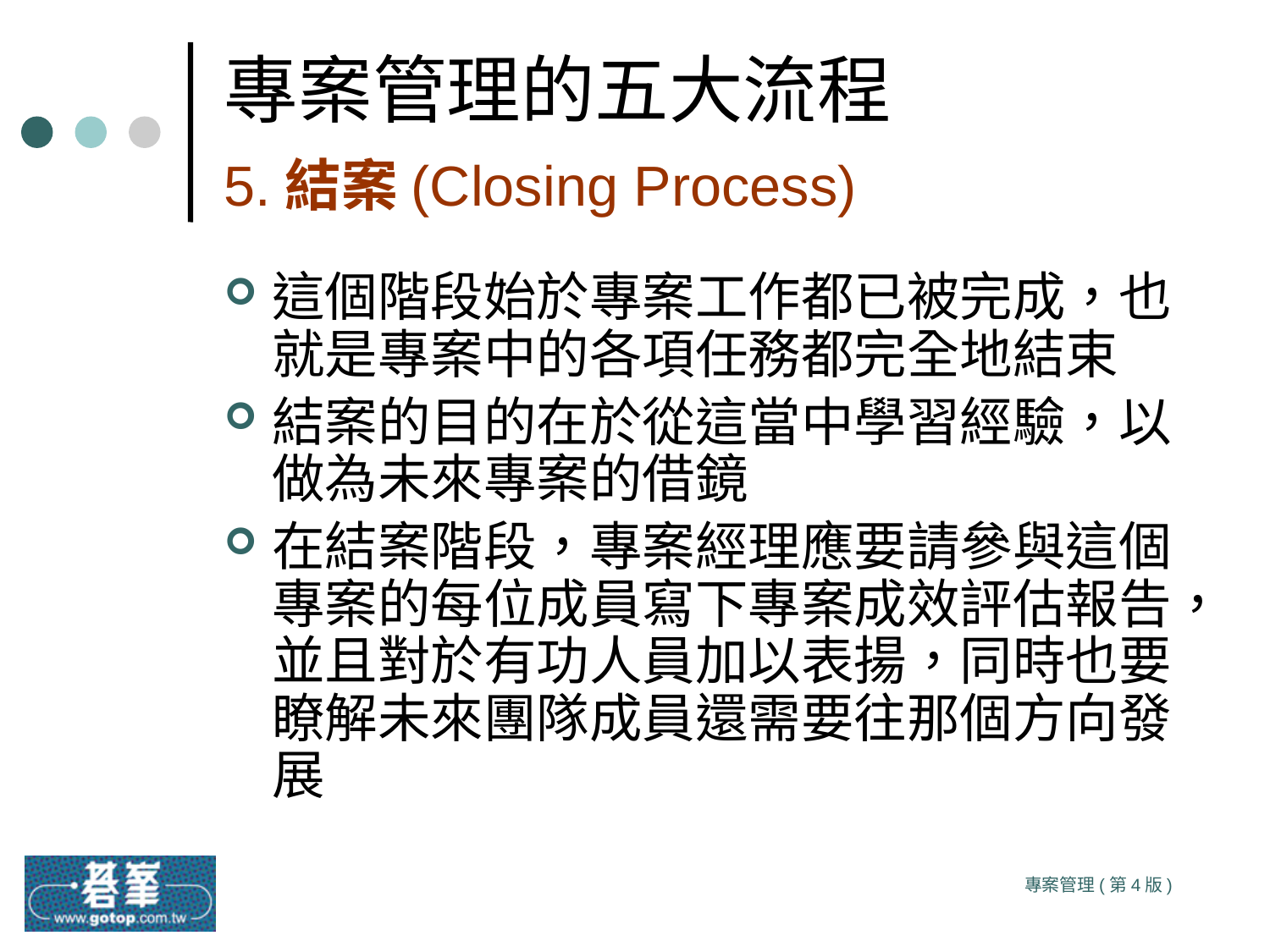

# 專案管理的五大流程 5.結案(Closing Process)
這個階段始於專案工作都已被完成，也就是專案中的各項任務都完全地結束
結案的目的在於從這當中學習經驗，以做為未來專案的借鏡
在結案階段，專案經理應要請參與這個專案的每位成員寫下專案成效評估報告，並且對於有功人員加以表揚，同時也要瞭解未來團隊成員還需要往那個方向發展
專案管理(第4版)